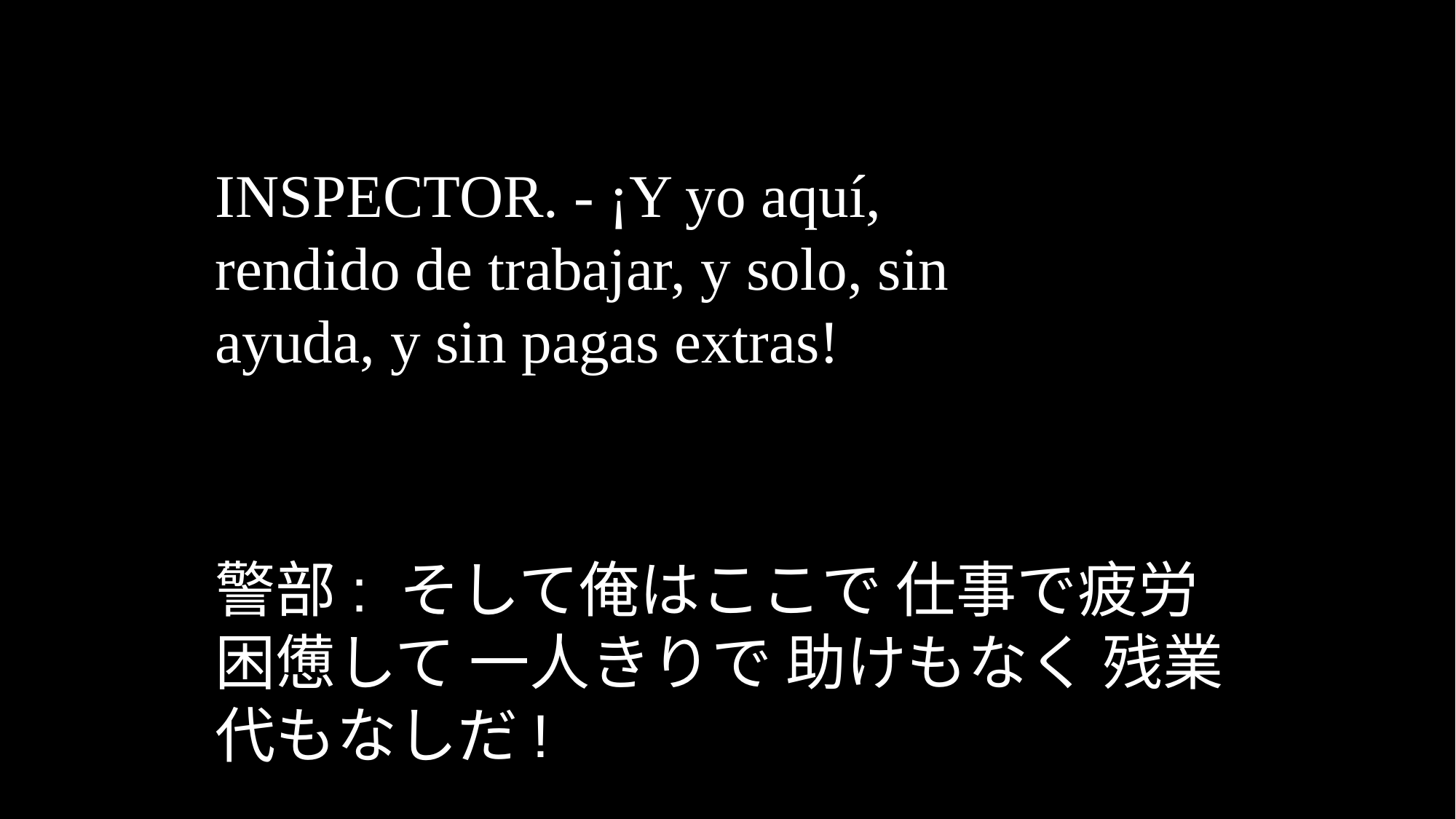

INSPECTOR. - ¡Y yo aquí, rendido de trabajar, y solo, sin ayuda, y sin pagas extras!

警部: そして俺はここで 仕事で疲労困憊して 一人きりで 助けもなく 残業代もなしだ!